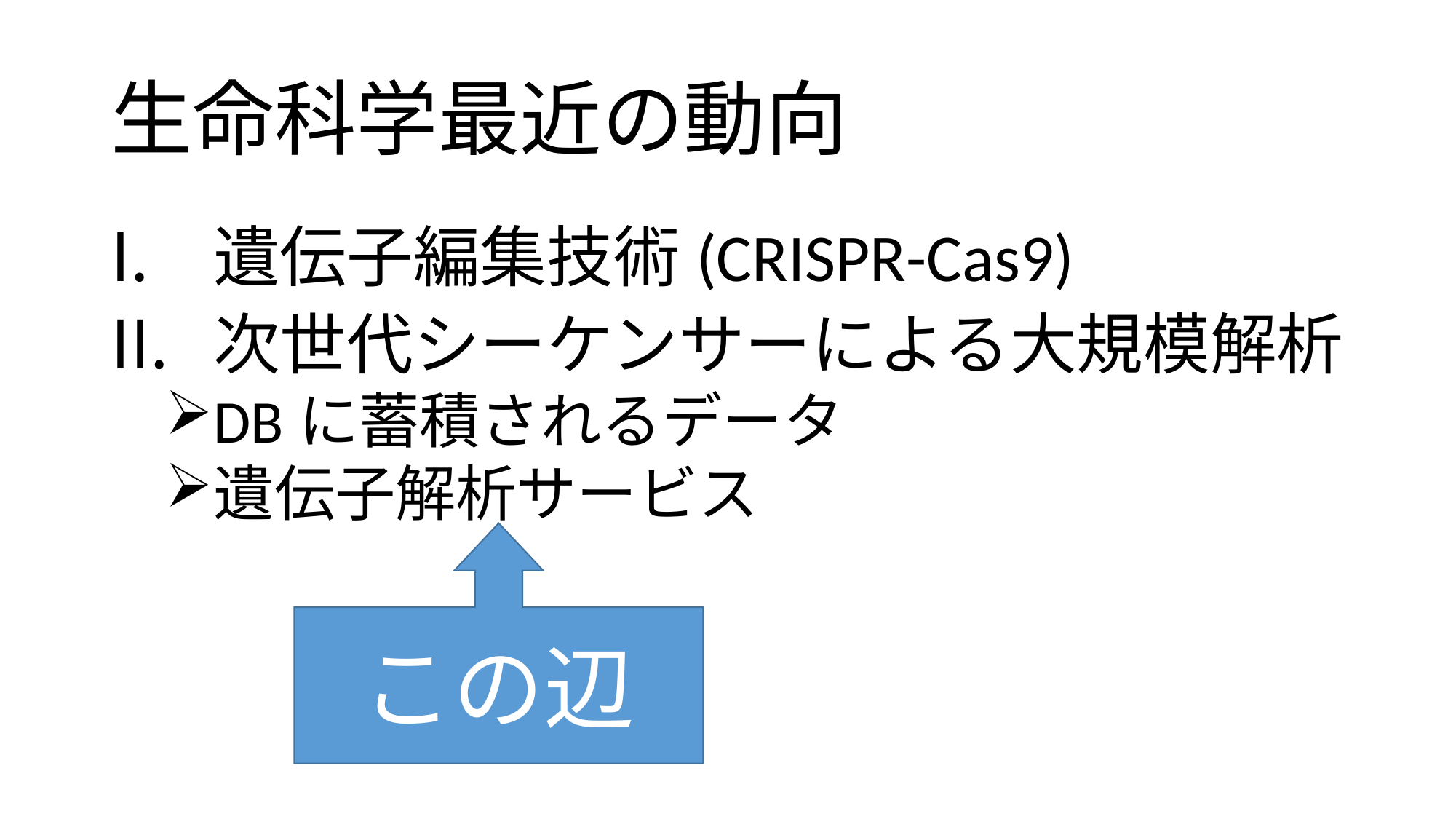

# 生命科学最近の動向
遺伝子編集技術(CRISPR-Cas9)
次世代シーケンサーによる大規模解析
DBに蓄積されるデータ
遺伝子解析サービス
この辺